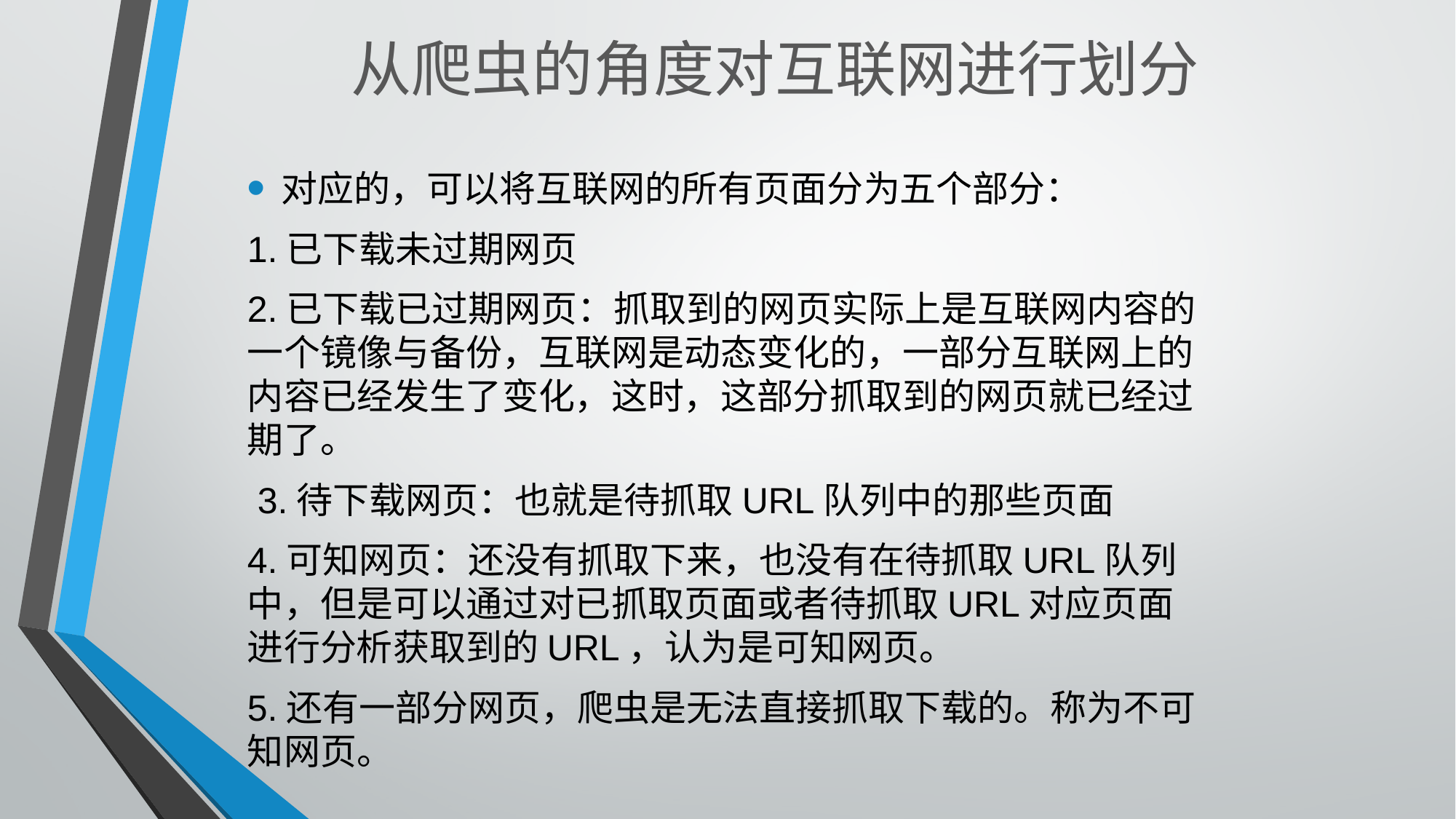

# 从爬虫的角度对互联网进行划分
对应的，可以将互联网的所有页面分为五个部分：
1.已下载未过期网页
2.已下载已过期网页：抓取到的网页实际上是互联网内容的一个镜像与备份，互联网是动态变化的，一部分互联网上的内容已经发生了变化，这时，这部分抓取到的网页就已经过期了。
 3.待下载网页：也就是待抓取URL队列中的那些页面
4.可知网页：还没有抓取下来，也没有在待抓取URL队列中，但是可以通过对已抓取页面或者待抓取URL对应页面进行分析获取到的URL，认为是可知网页。
5.还有一部分网页，爬虫是无法直接抓取下载的。称为不可知网页。